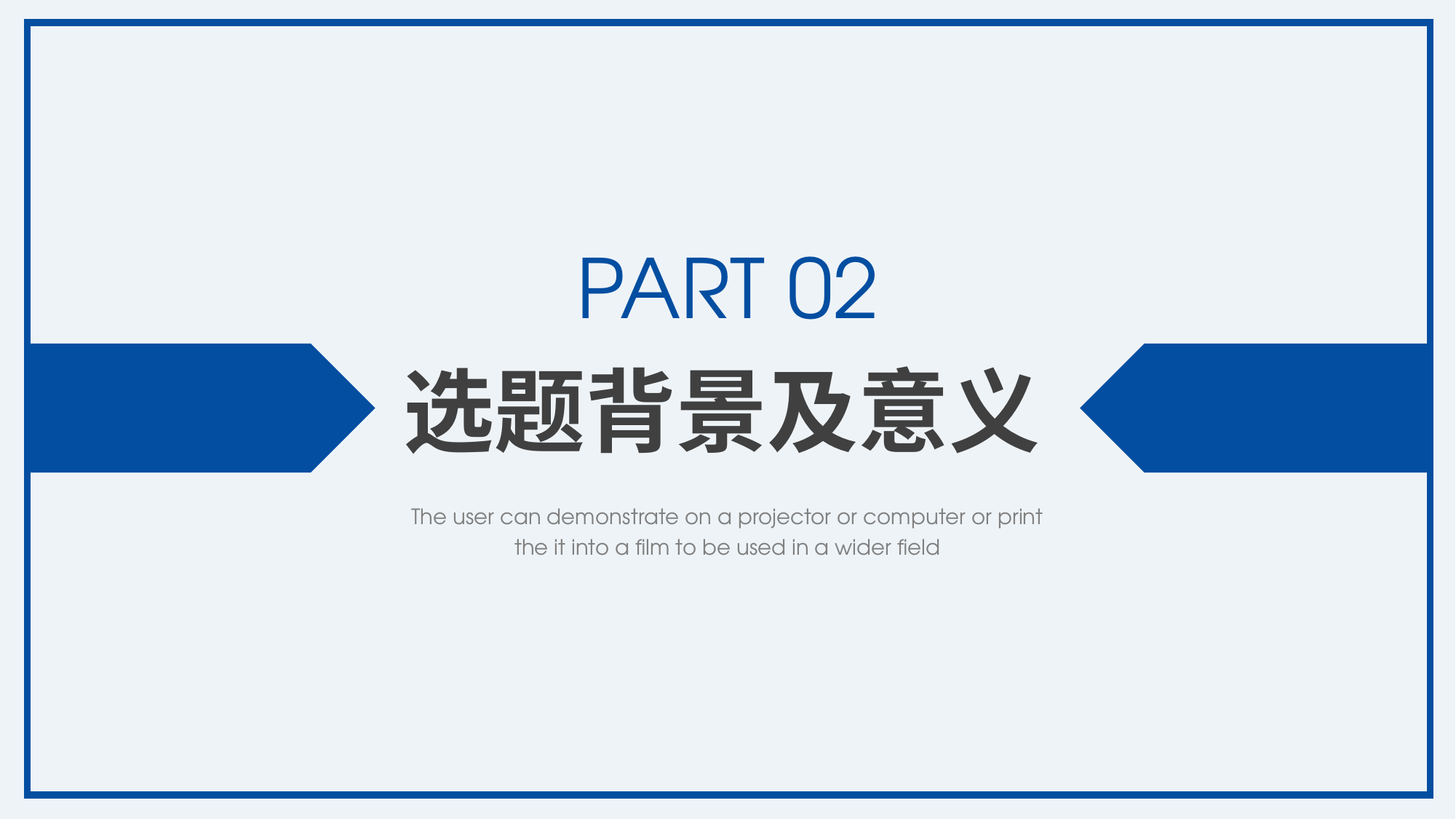

PART 02
选题背景及意义
The user can demonstrate on a projector or computer or print the it into a film to be used in a wider field